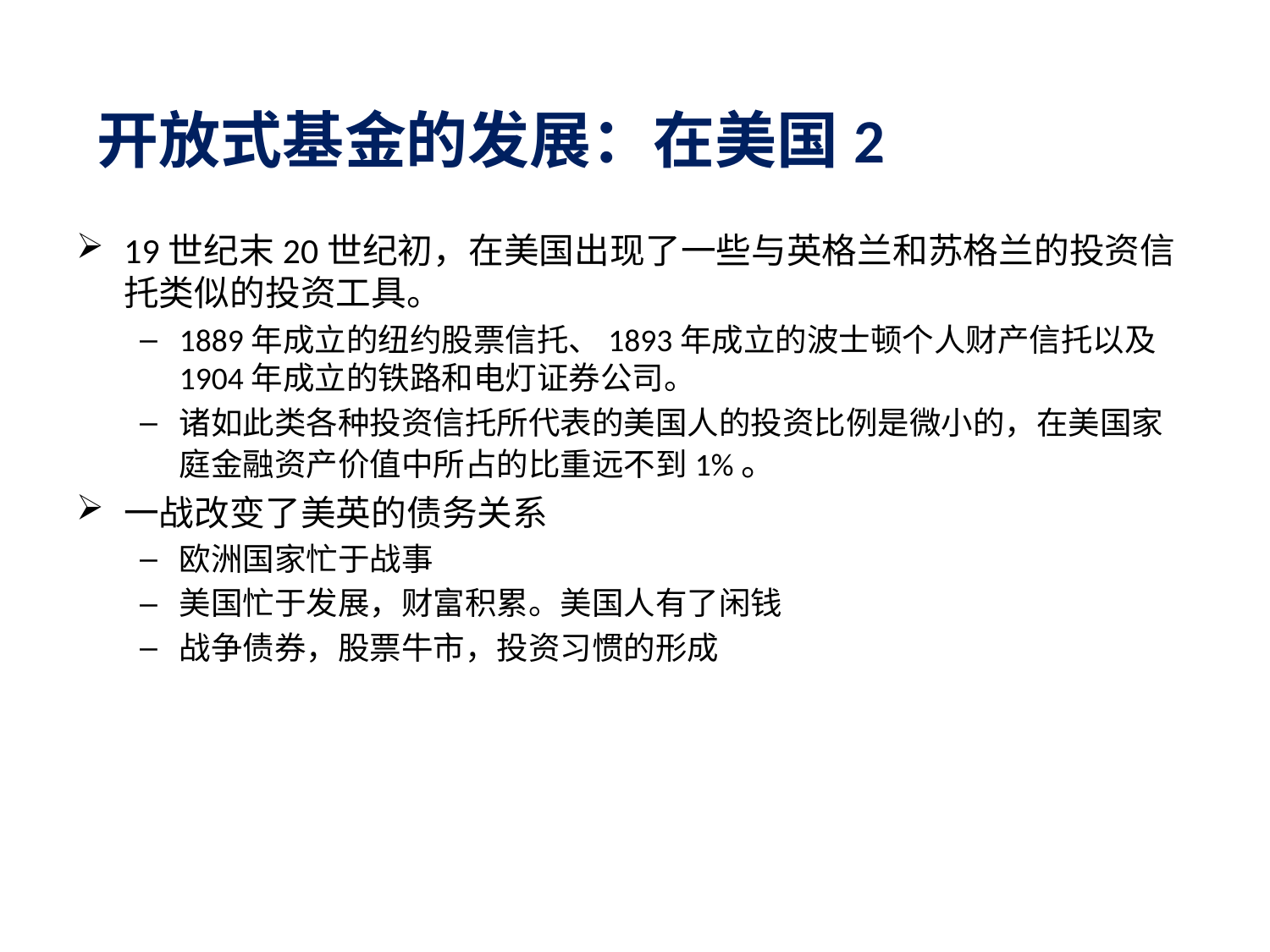

开放式基金的发展：在美国2
19世纪末20世纪初，在美国出现了一些与英格兰和苏格兰的投资信托类似的投资工具。
1889年成立的纽约股票信托、1893年成立的波士顿个人财产信托以及1904年成立的铁路和电灯证券公司。
诸如此类各种投资信托所代表的美国人的投资比例是微小的，在美国家庭金融资产价值中所占的比重远不到1%。
一战改变了美英的债务关系
欧洲国家忙于战事
美国忙于发展，财富积累。美国人有了闲钱
战争债券，股票牛市，投资习惯的形成